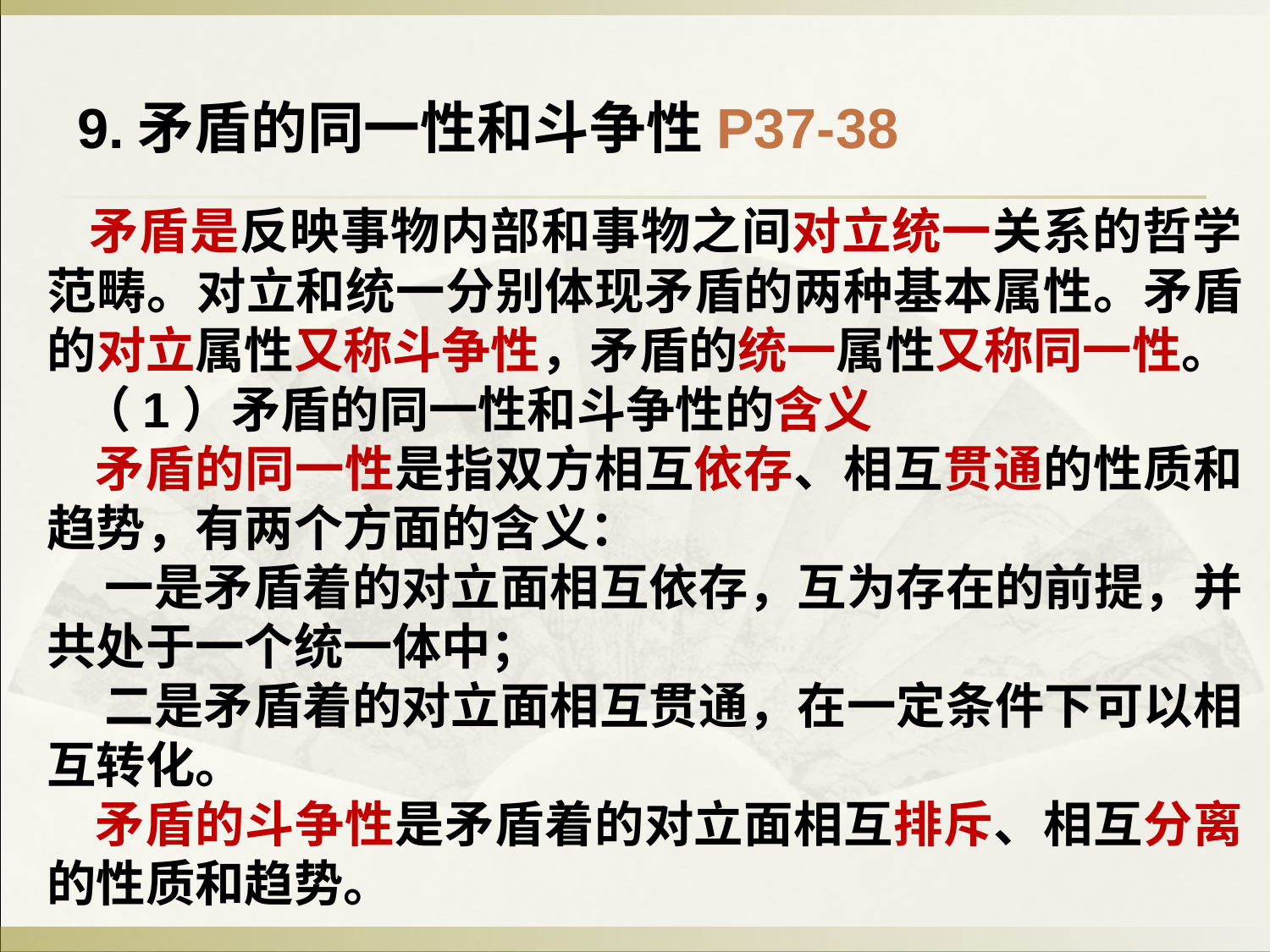

9.矛盾的同一性和斗争性P37-38
  矛盾是反映事物内部和事物之间对立统一关系的哲学范畴。对立和统一分别体现矛盾的两种基本属性。矛盾的对立属性又称斗争性，矛盾的统一属性又称同一性。
  （1）矛盾的同一性和斗争性的含义
   矛盾的同一性是指双方相互依存、相互贯通的性质和趋势，有两个方面的含义：
    一是矛盾着的对立面相互依存，互为存在的前提，并共处于一个统一体中；
    二是矛盾着的对立面相互贯通，在一定条件下可以相互转化。
   矛盾的斗争性是矛盾着的对立面相互排斥、相互分离的性质和趋势。